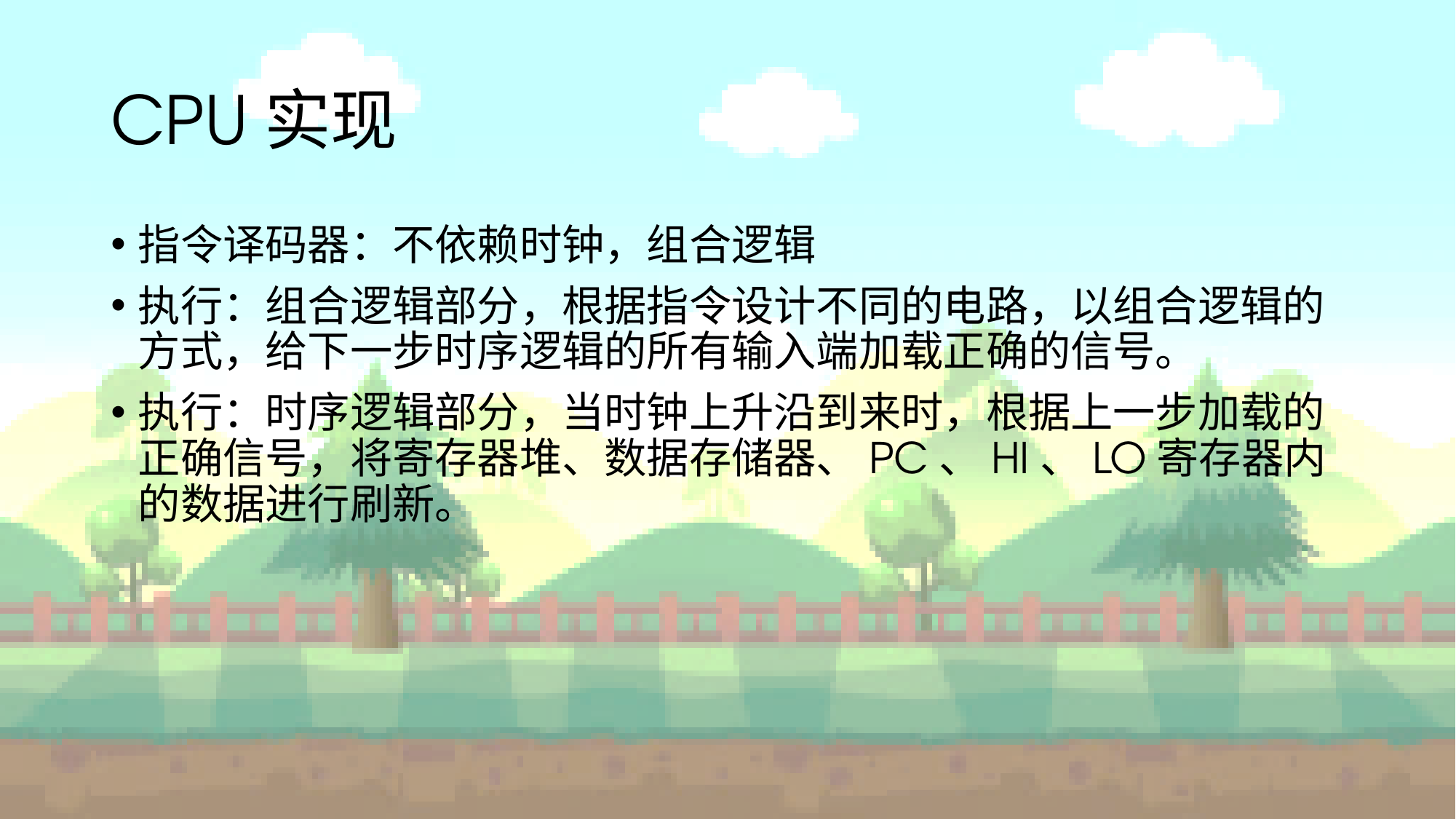

# CPU实现
指令译码器：不依赖时钟，组合逻辑
执行：组合逻辑部分，根据指令设计不同的电路，以组合逻辑的方式，给下一步时序逻辑的所有输入端加载正确的信号。
执行：时序逻辑部分，当时钟上升沿到来时，根据上一步加载的正确信号，将寄存器堆、数据存储器、PC、HI、LO寄存器内的数据进行刷新。